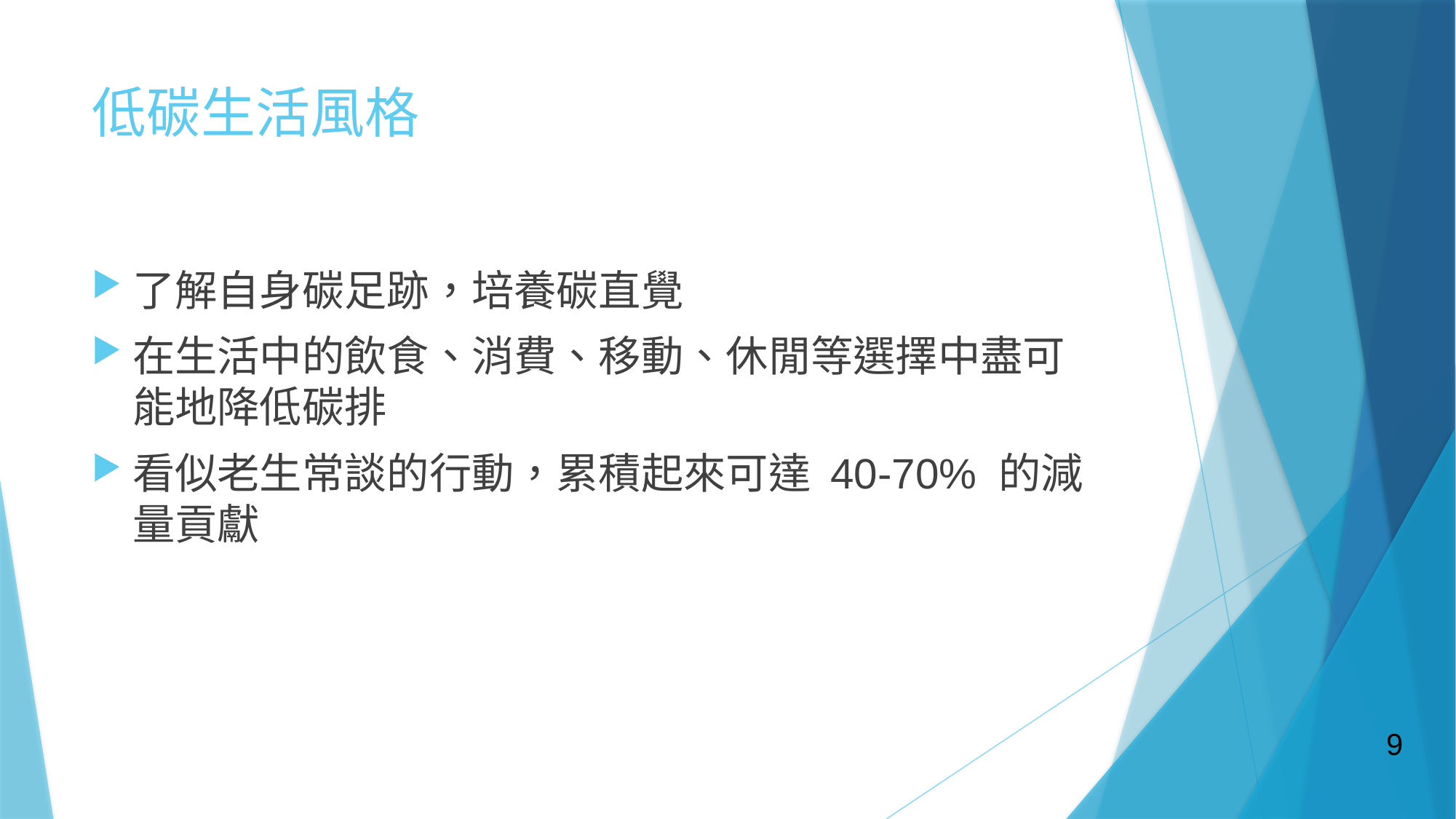

# 低碳生活風格
了解⾃⾝碳⾜跡，培養碳直覺
在⽣活中的飲⾷、消費、移動、休閒等選擇中盡可能地降低碳排
看似⽼⽣常談的⾏動，累積起來可達 40-70% 的減量貢獻
9